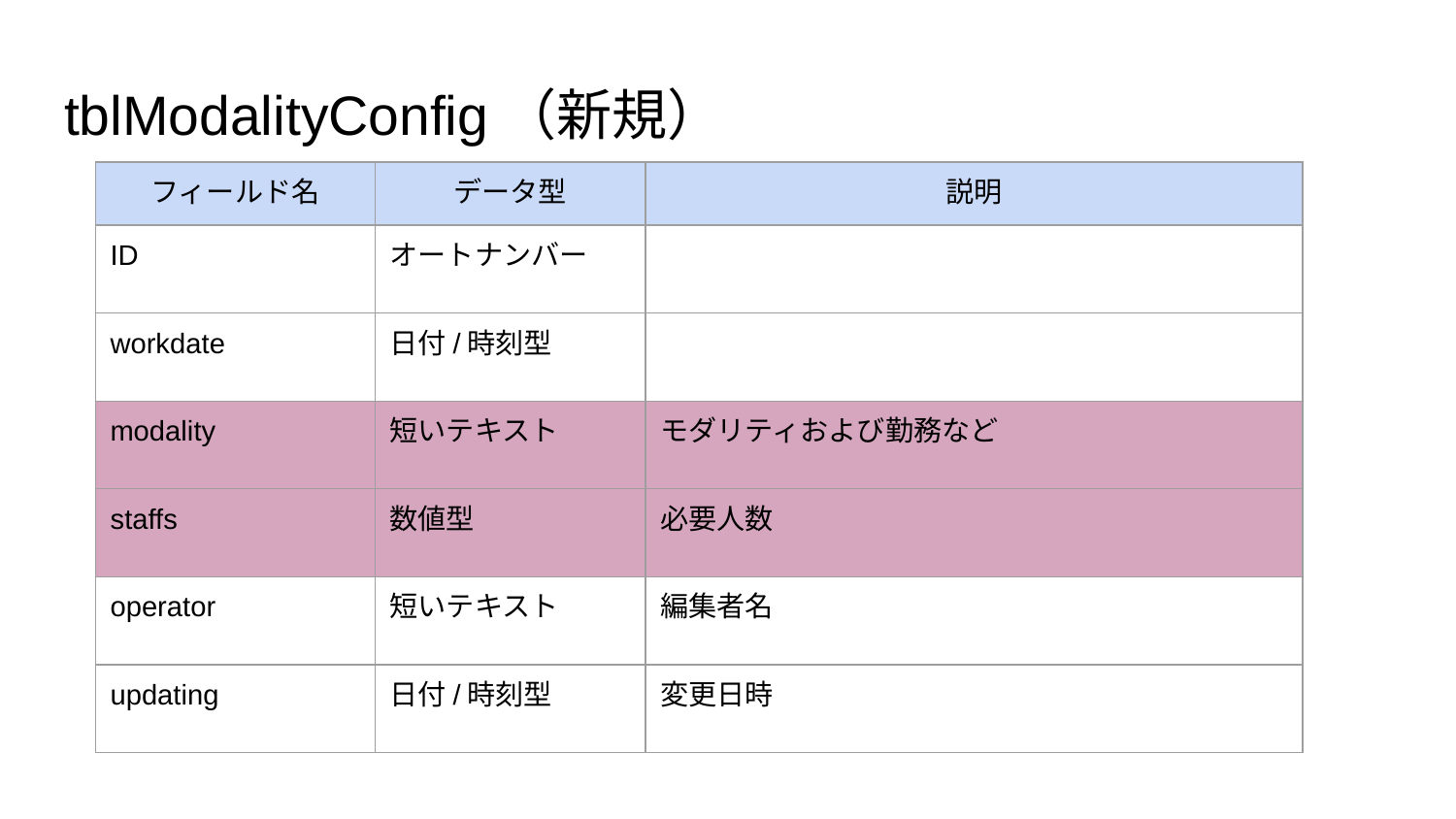

# tblModalityConfig（新規）
| フィールド名 | データ型 | 説明 |
| --- | --- | --- |
| ID | オートナンバー |  |
| workdate | 日付/時刻型 |  |
| modality | 短いテキスト | モダリティおよび勤務など |
| staffs | 数値型 | 必要人数 |
| operator | 短いテキスト | 編集者名 |
| updating | 日付/時刻型 | 変更日時 |